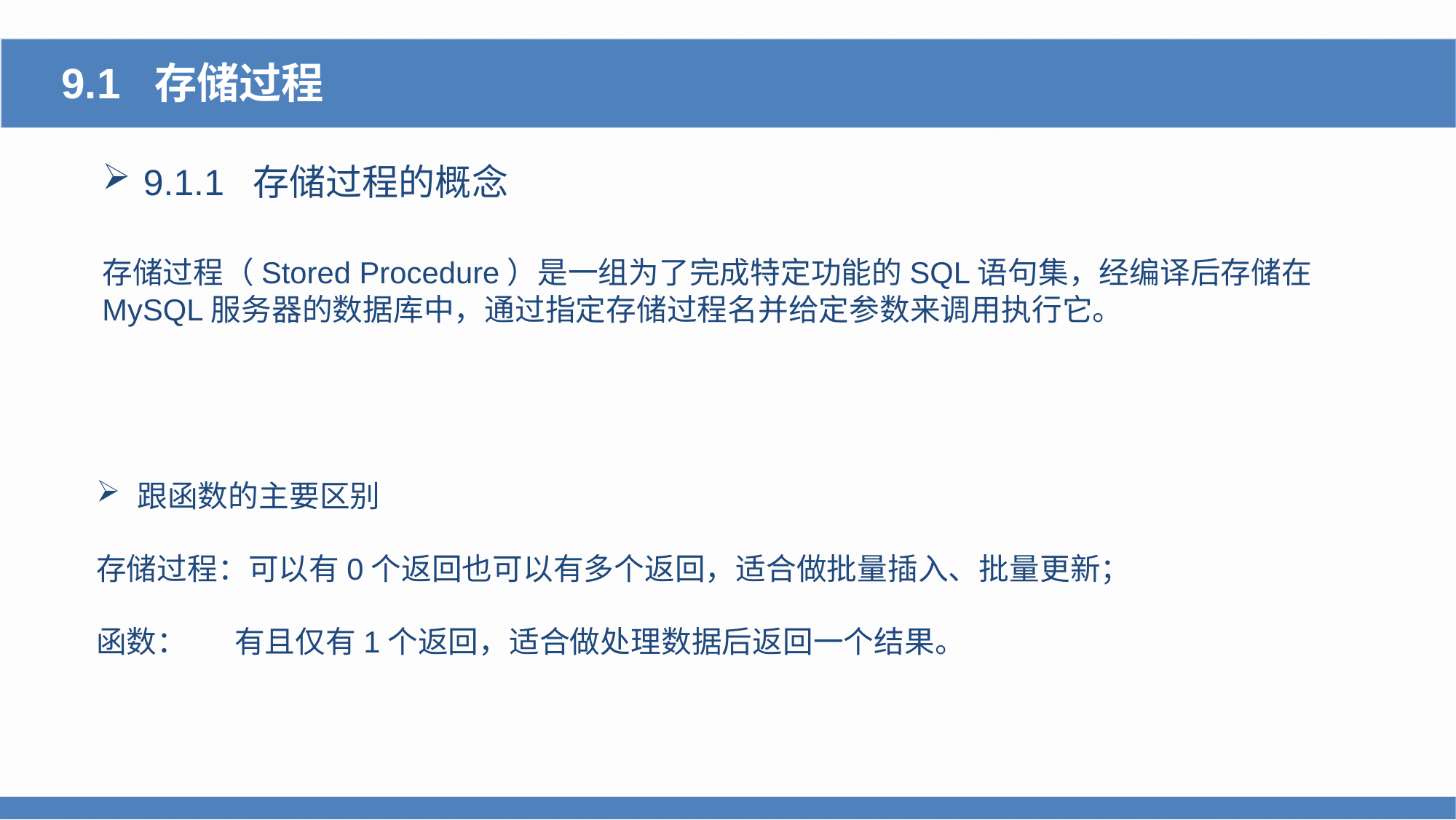

9.1  存储过程
9.1.1  存储过程的概念

存储过程（Stored Procedure）是一组为了完成特定功能的SQL语句集，经编译后存储在MySQL服务器的数据库中，通过指定存储过程名并给定参数来调用执行它。

跟函数的主要区别

存储过程：可以有0个返回也可以有多个返回，适合做批量插入、批量更新；

函数：       有且仅有1个返回，适合做处理数据后返回一个结果。